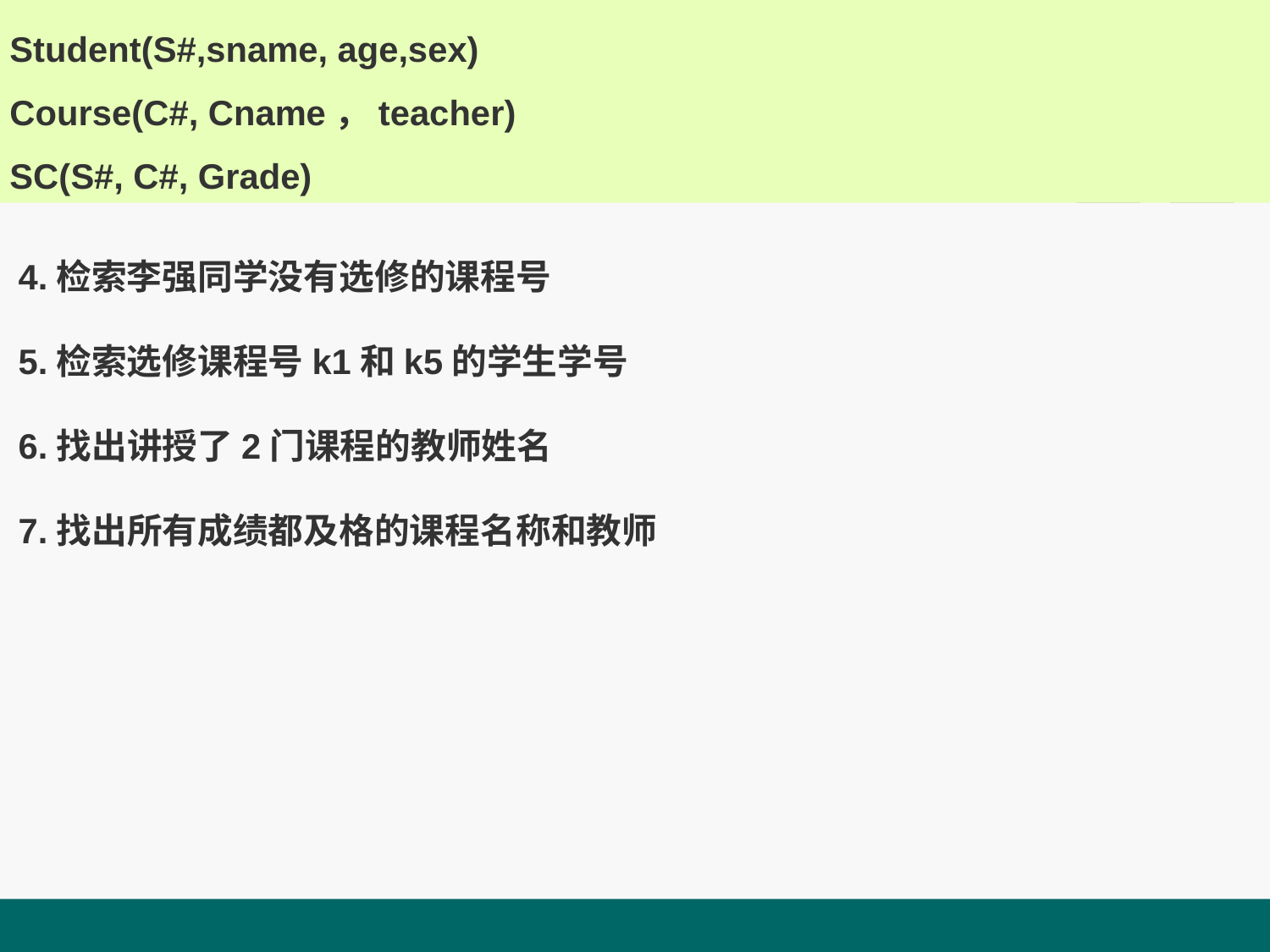

Student(S#,sname, age,sex)
Course(C#, Cname，teacher)
SC(S#, C#, Grade)
4.检索李强同学没有选修的课程号
5.检索选修课程号k1和k5的学生学号
6.找出讲授了2门课程的教师姓名
7.找出所有成绩都及格的课程名称和教师